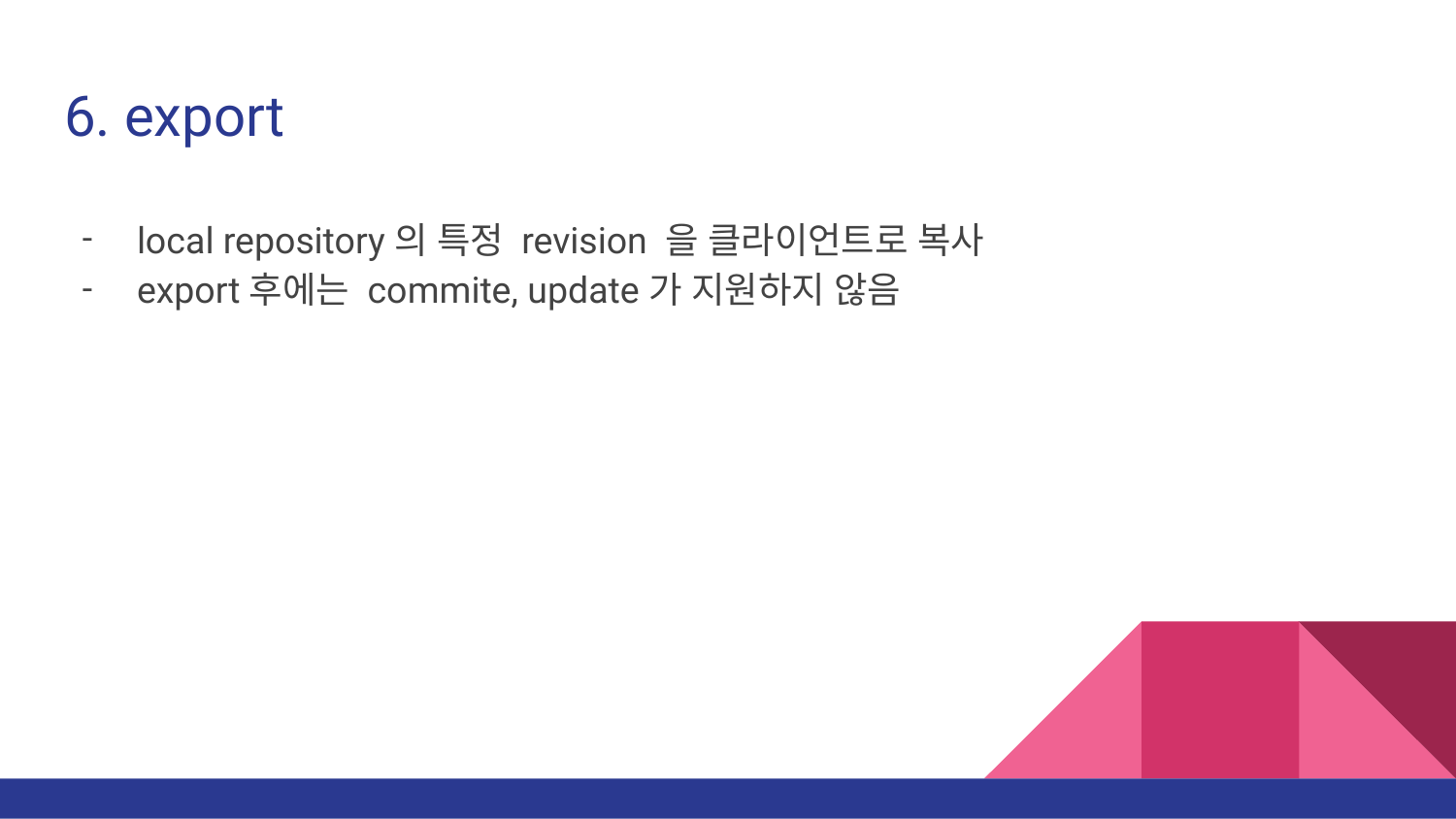

# 6. export
local repository의 특정 revision 을 클라이언트로 복사
export후에는 commite, update가 지원하지 않음